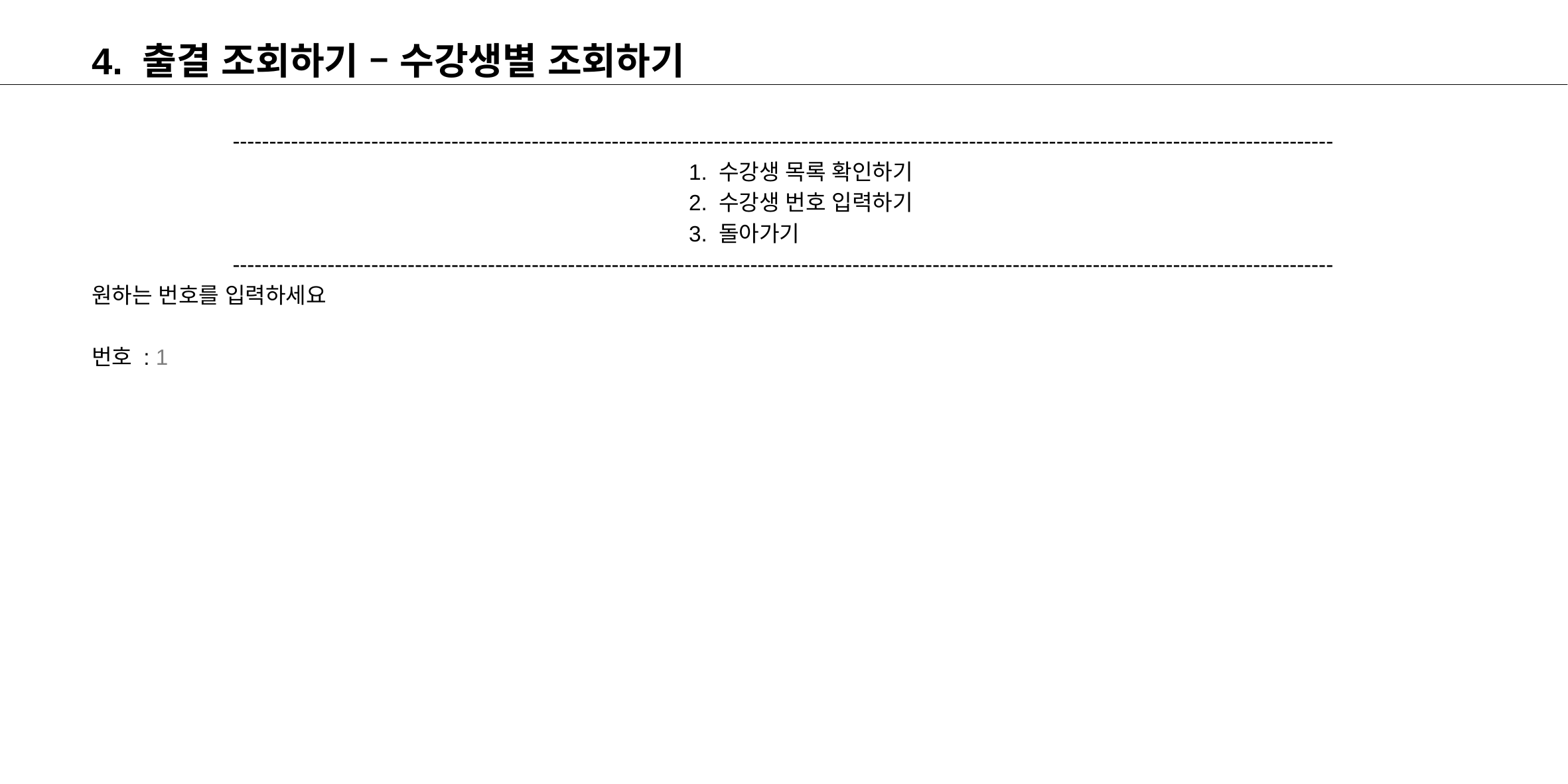

# 4. 출결 조회하기 – 수강생별 조회하기
-------------------------------------------------------------------------------------------------------------------------------------------------------
						1. 수강생 목록 확인하기
						2. 수강생 번호 입력하기
						3. 돌아가기
-------------------------------------------------------------------------------------------------------------------------------------------------------
원하는 번호를 입력하세요

번호 : 1